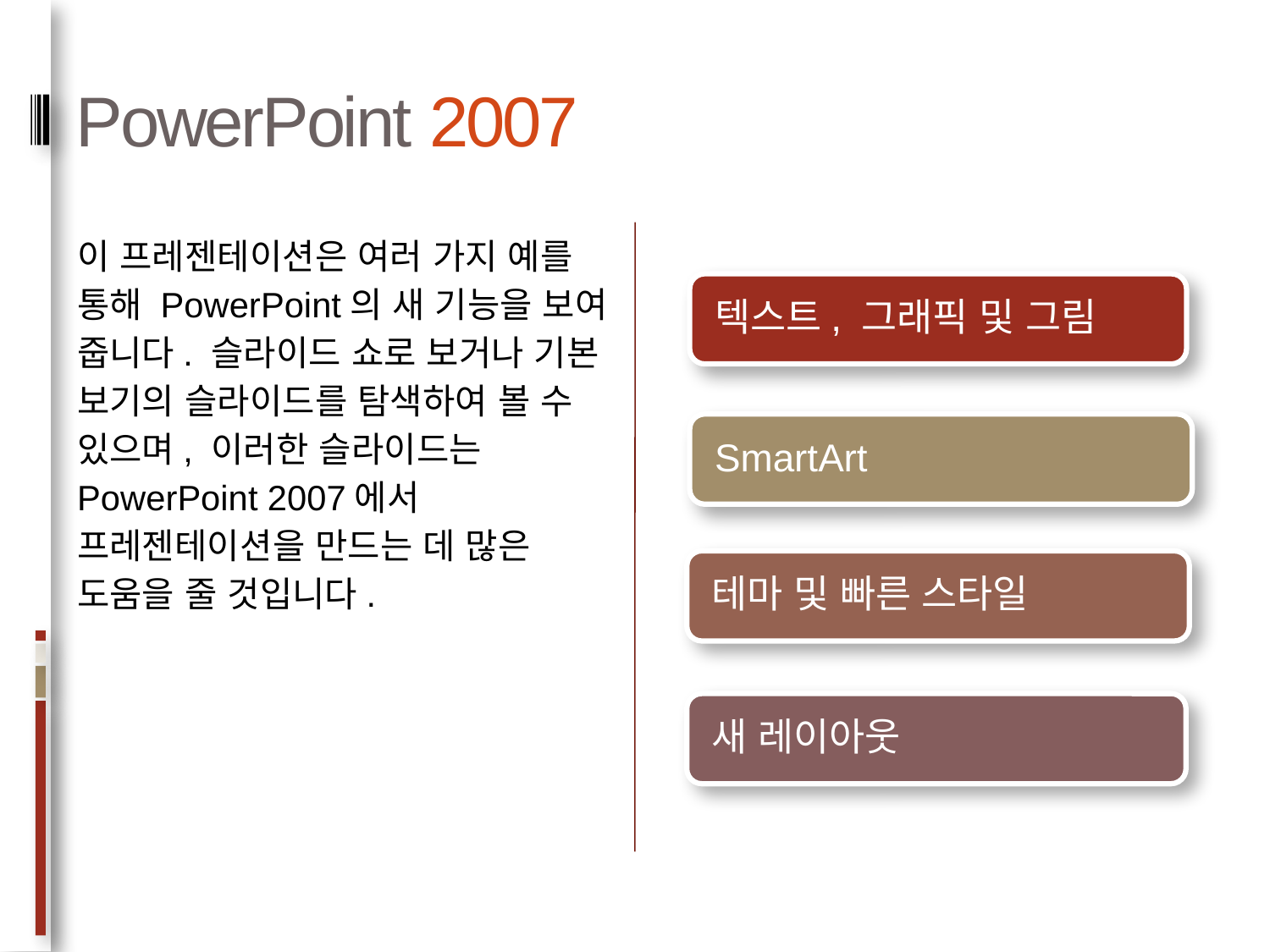

# PowerPoint 2007
이 프레젠테이션은 여러 가지 예를 통해 PowerPoint의 새 기능을 보여 줍니다. 슬라이드 쇼로 보거나 기본 보기의 슬라이드를 탐색하여 볼 수 있으며, 이러한 슬라이드는 PowerPoint 2007에서 프레젠테이션을 만드는 데 많은 도움을 줄 것입니다.

텍스트, 그래픽 및 그림
SmartArt
테마 및 빠른 스타일
새 레이아웃